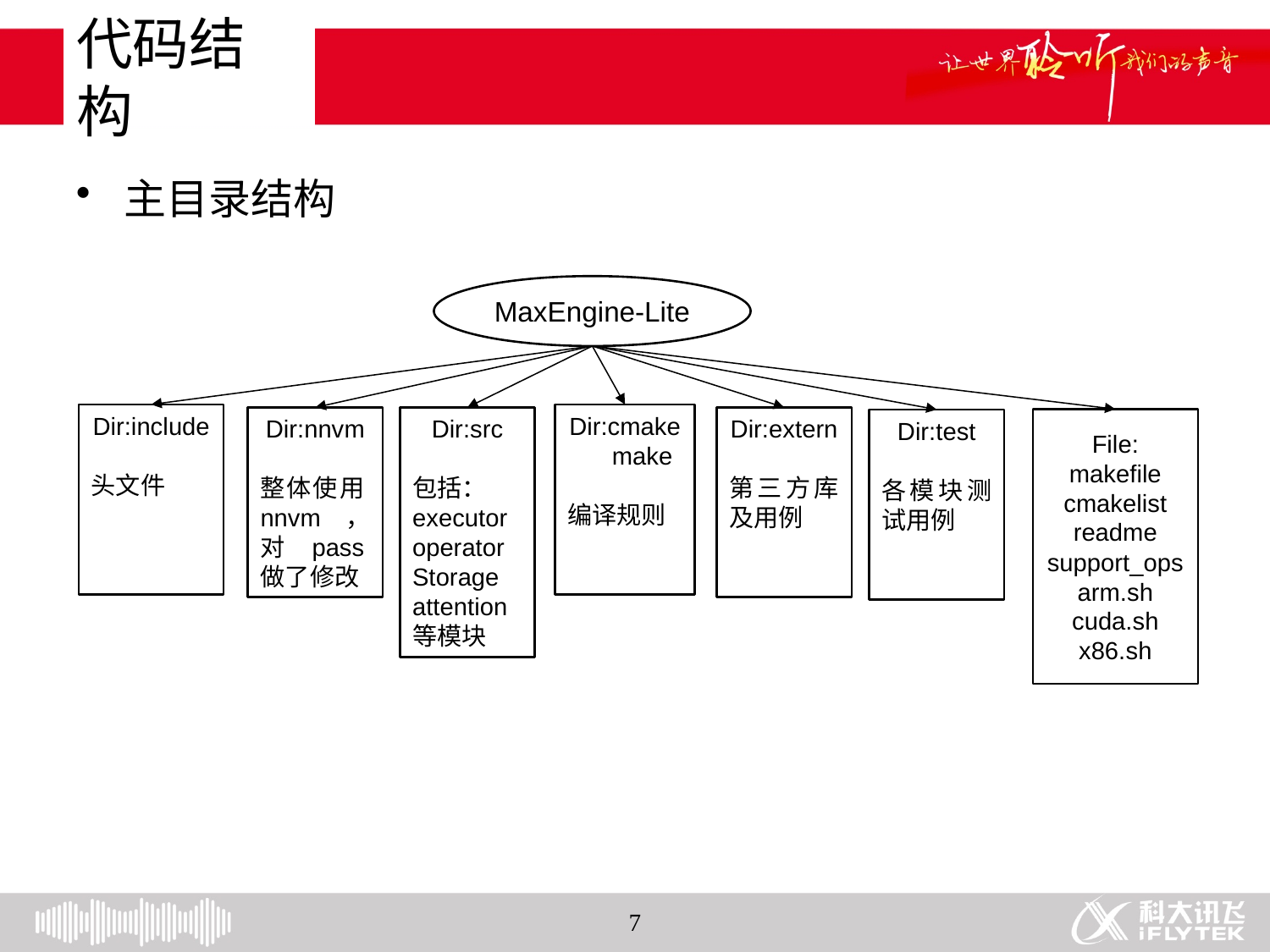

# 代码结构
主目录结构
MaxEngine-Lite
Dir:include

头文件
Dir:cmake
     make

编译规则

Dir:nnvm

整体使用nnvm，对pass做了修改
Dir:src

包括：
executor operator
Storage
attention等模块
Dir:extern

第三方库及用例
File:
makefile
cmakelist
readme
support_ops
arm.sh
cuda.sh
x86.sh
Dir:test

各模块测试用例
7